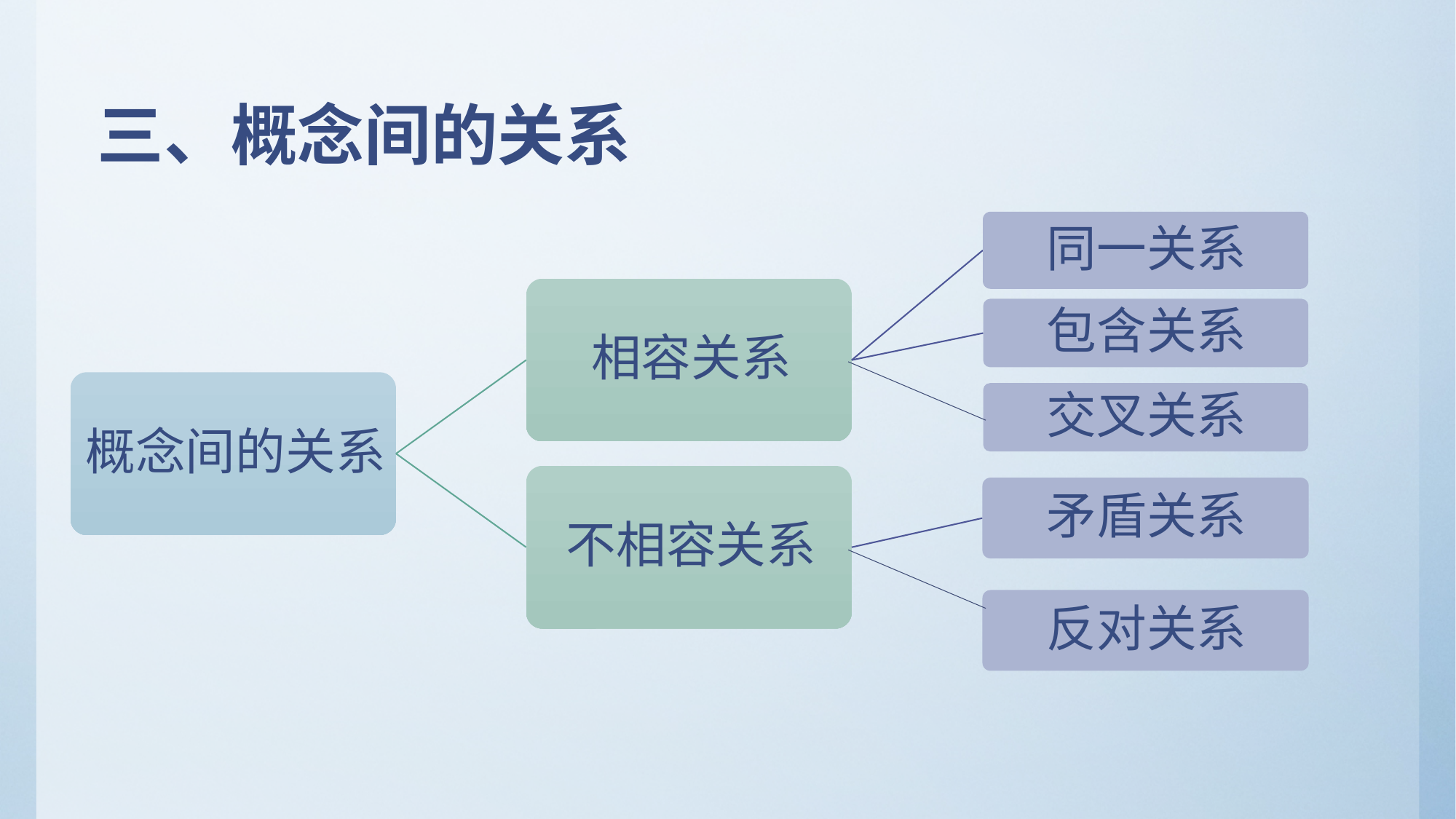

# 三、概念间的关系
概念间的关系

相容关系

同一关系

包含关系

不相容关系

矛盾关系
交叉关系
反对关系